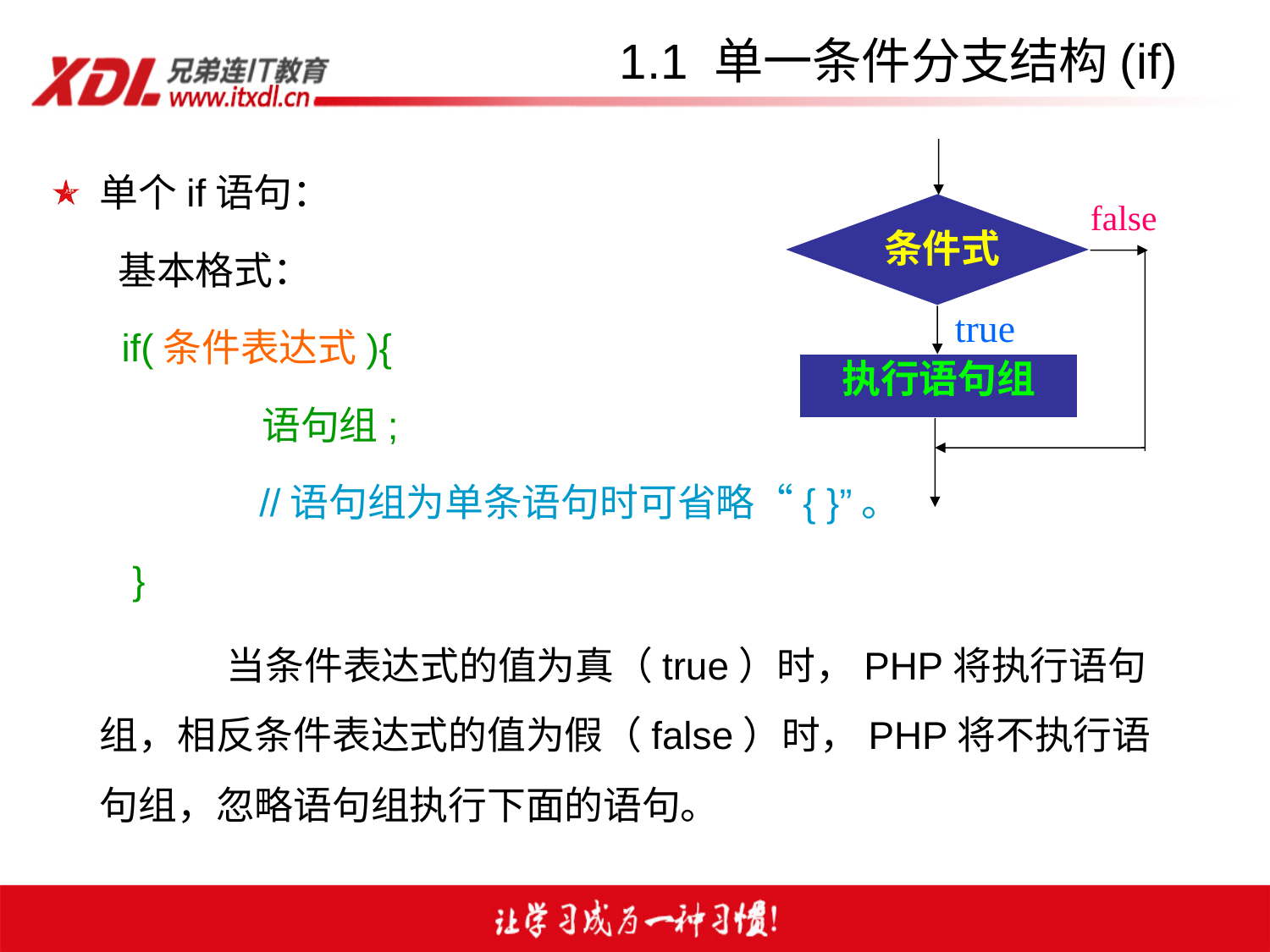

# 1.1 单一条件分支结构(if)
单个if语句：
	 基本格式：
	  if(条件表达式){
		   语句组;
		   //语句组为单条语句时可省略“{ }”。
	   }
		当条件表达式的值为真（true）时，PHP将执行语句组，相反条件表达式的值为假（false）时，PHP将不执行语句组，忽略语句组执行下面的语句。

条件式

执行语句组

false
true